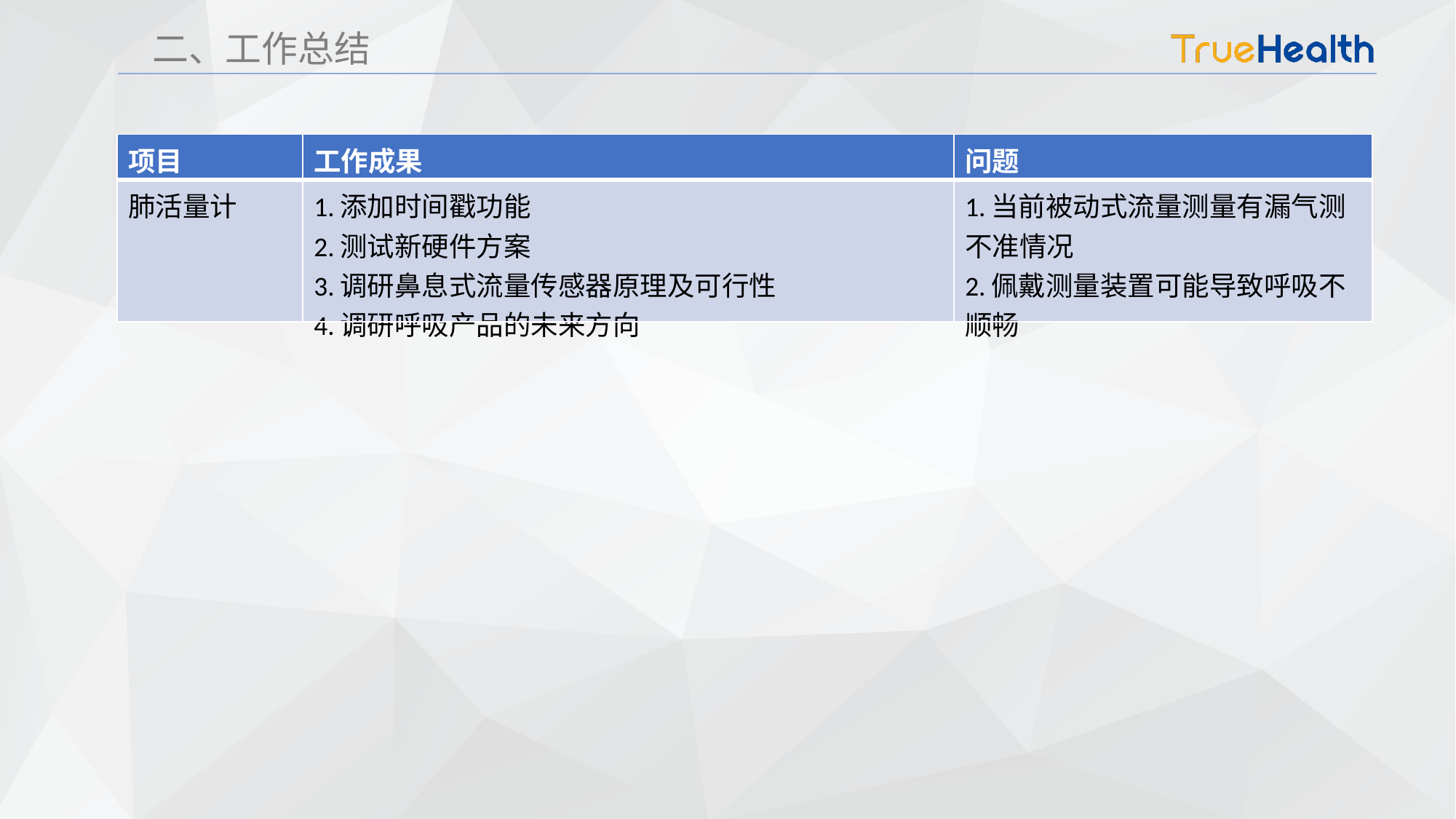

二、工作总结
| 项目 | 工作成果 | 问题 |
| --- | --- | --- |
| 肺活量计 | 1.添加时间戳功能 2.测试新硬件方案 3.调研鼻息式流量传感器原理及可行性 4.调研呼吸产品的未来方向 | 1.当前被动式流量测量有漏气测不准情况 2.佩戴测量装置可能导致呼吸不顺畅 |